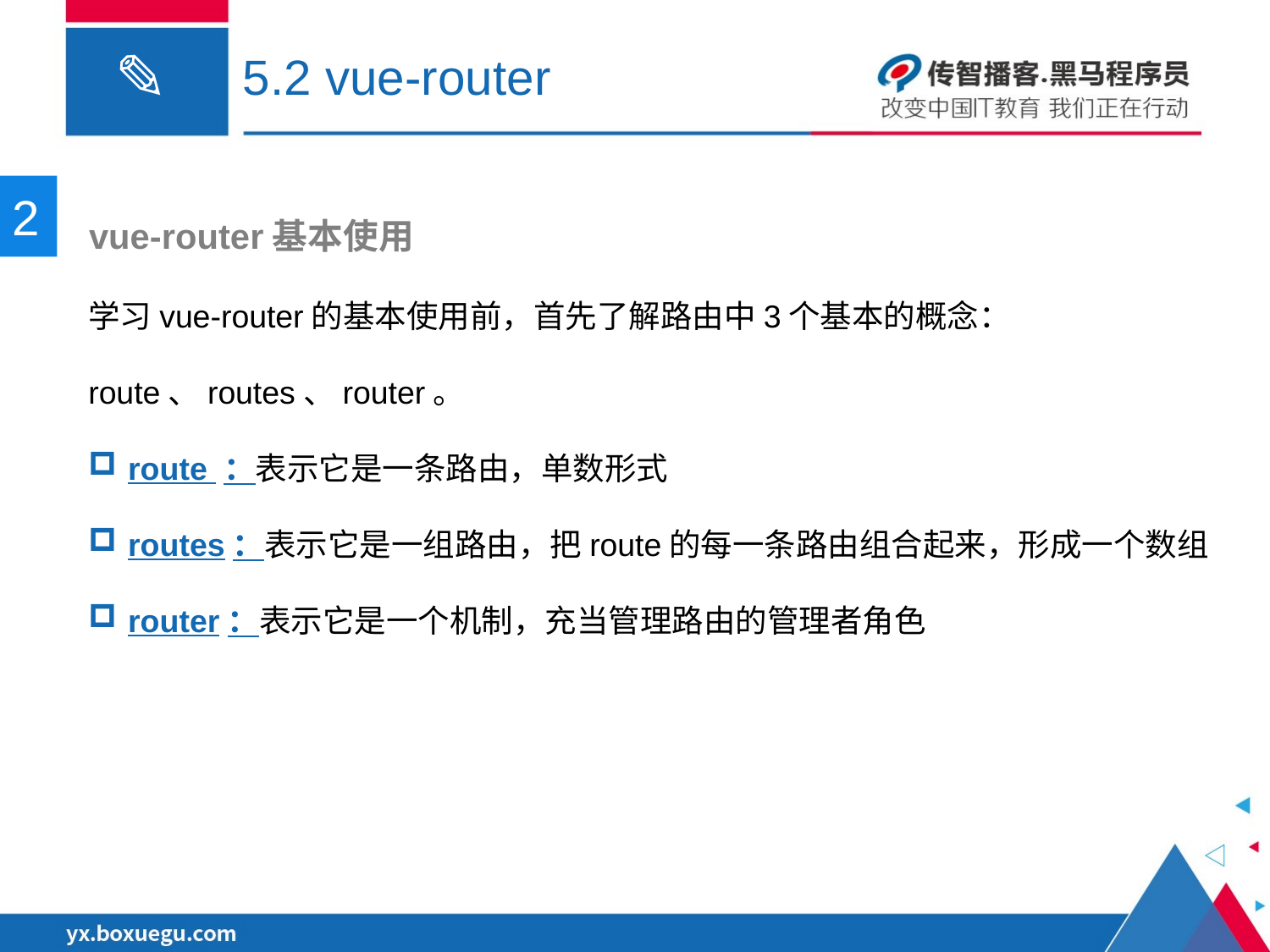

# 5.2 vue-router

2
  vue-router基本使用
学习vue-router的基本使用前，首先了解路由中3个基本的概念：route、routes、router。
route ：表示它是一条路由，单数形式
routes：表示它是一组路由，把route的每一条路由组合起来，形成一个数组
router：表示它是一个机制，充当管理路由的管理者角色